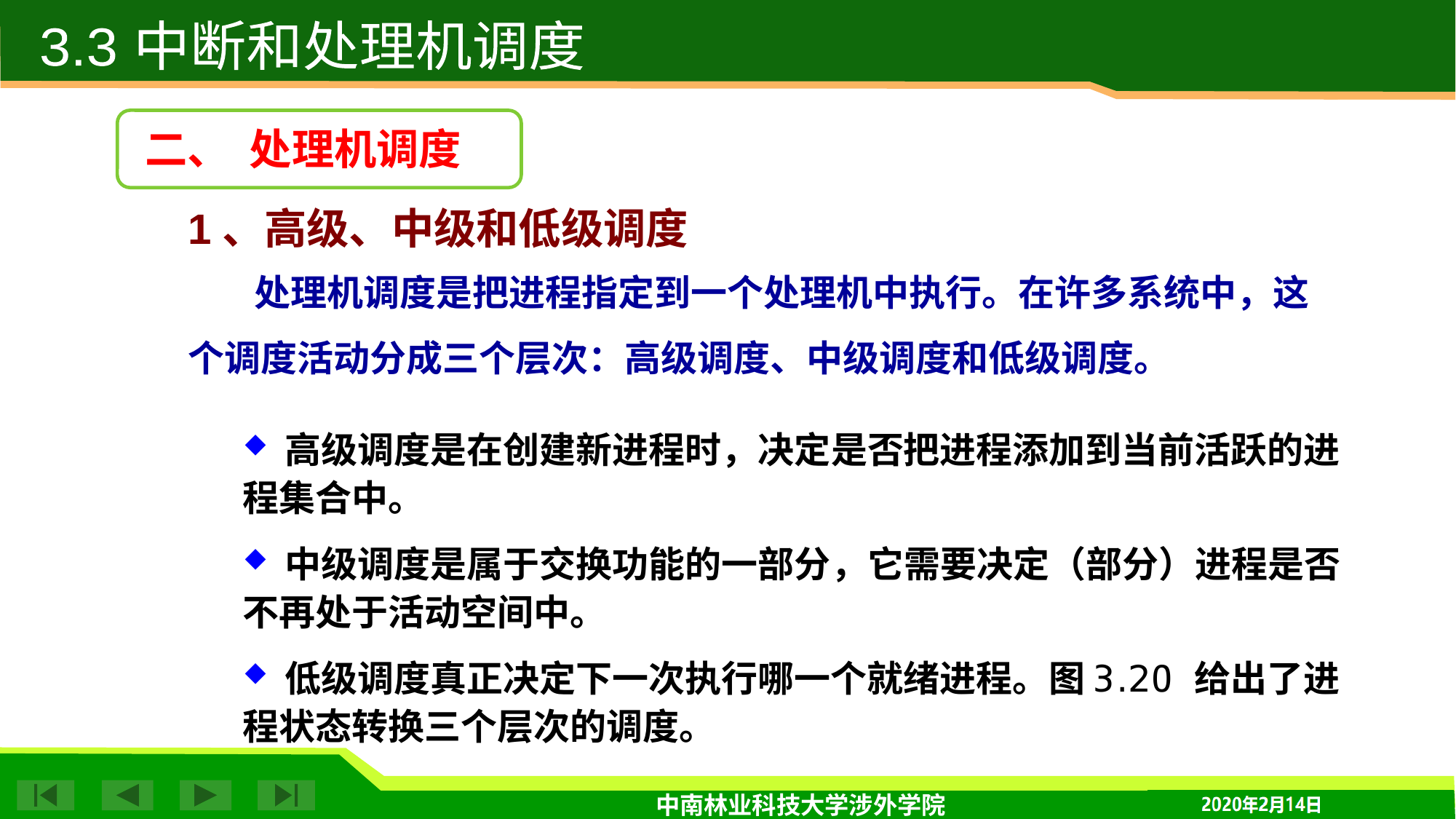

3.3 中断和处理机调度

二、  处理机调度
1、高级、中级和低级调度
       处理机调度是把进程指定到一个处理机中执行。在许多系统中，这个调度活动分成三个层次：高级调度、中级调度和低级调度。

 高级调度是在创建新进程时，决定是否把进程添加到当前活跃的进程集合中。
 中级调度是属于交换功能的一部分，它需要决定（部分）进程是否不再处于活动空间中。
 低级调度真正决定下一次执行哪一个就绪进程。图3.20 给出了进程状态转换三个层次的调度。